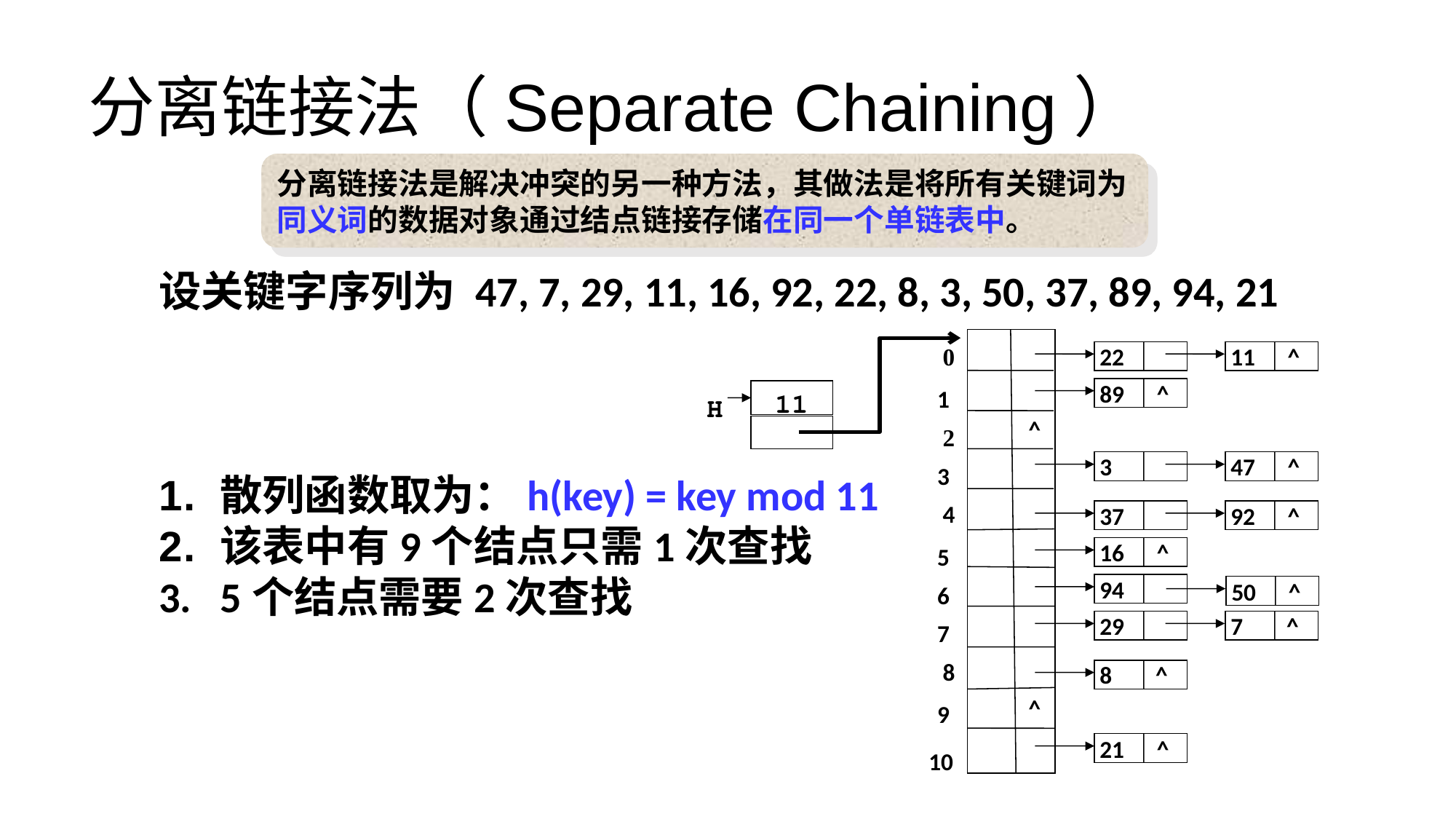

# 分离链接法（Separate Chaining）
分离链接法是解决冲突的另一种方法，其做法是将所有关键词为同义词的数据对象通过结点链接存储在同一个单链表中。
设关键字序列为 47, 7, 29, 11, 16, 92, 22, 8, 3, 50, 37, 89, 94, 21

散列函数取为：h(key) = key mod 11
该表中有9个结点只需1次查找
5个结点需要2次查找
 0

 22

 11      ^

 89      ^

 3

 47      ^

 37

 92      ^

 16      ^

 94

 50      ^

 29

 7        ^

 8        ^

 21      ^

1

11
H

 2

3

 4

5

6

7

 8

9

10

^
^